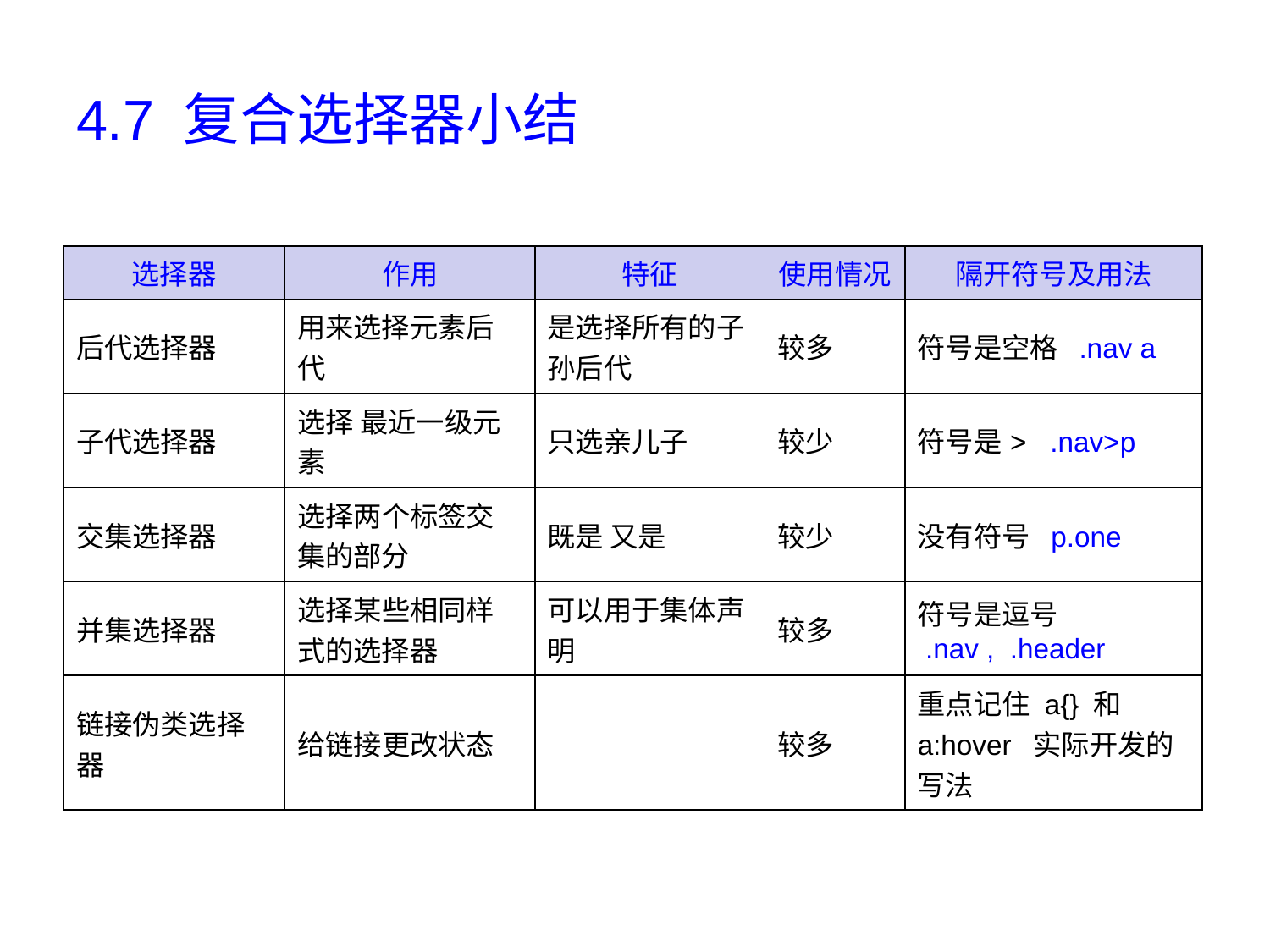

# 4.7 复合选择器小结
| 选择器 | 作用 | 特征 | 使用情况 | 隔开符号及用法 |
| --- | --- | --- | --- | --- |
| 后代选择器 | 用来选择元素后代 | 是选择所有的子孙后代 | 较多 | 符号是空格 .nav a |
| 子代选择器 | 选择 最近一级元素 | 只选亲儿子 | 较少 | 符号是> .nav>p |
| 交集选择器 | 选择两个标签交集的部分 | 既是 又是 | 较少 | 没有符号 p.one |
| 并集选择器 | 选择某些相同样式的选择器 | 可以用于集体声明 | 较多 | 符号是逗号 .nav , .header |
| 链接伪类选择器 | 给链接更改状态 |  | 较多 | 重点记住 a{} 和 a:hover 实际开发的写法 |